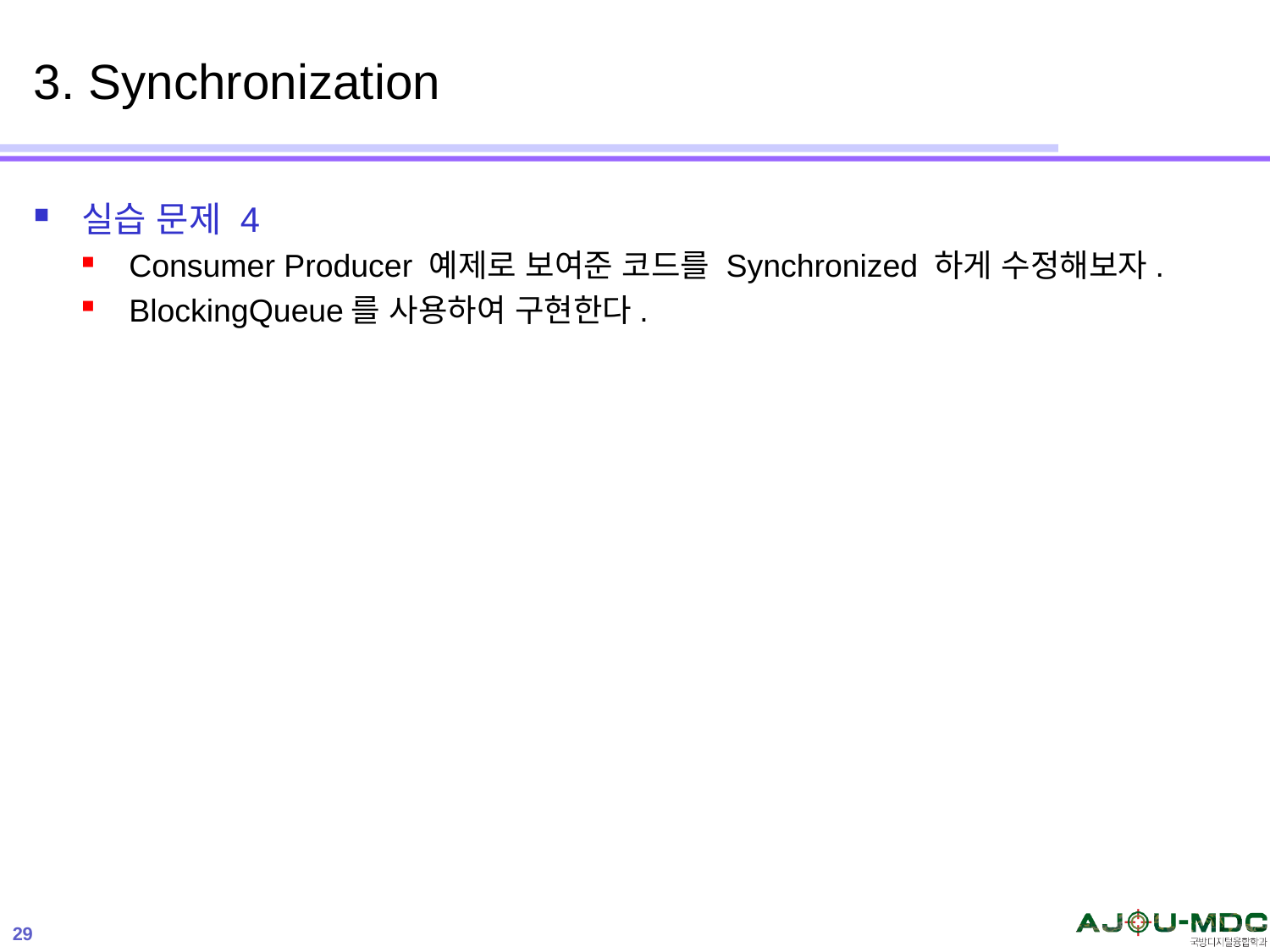

# 3. Synchronization
실습 문제 4
Consumer Producer 예제로 보여준 코드를 Synchronized 하게 수정해보자.
BlockingQueue를 사용하여 구현한다.
29